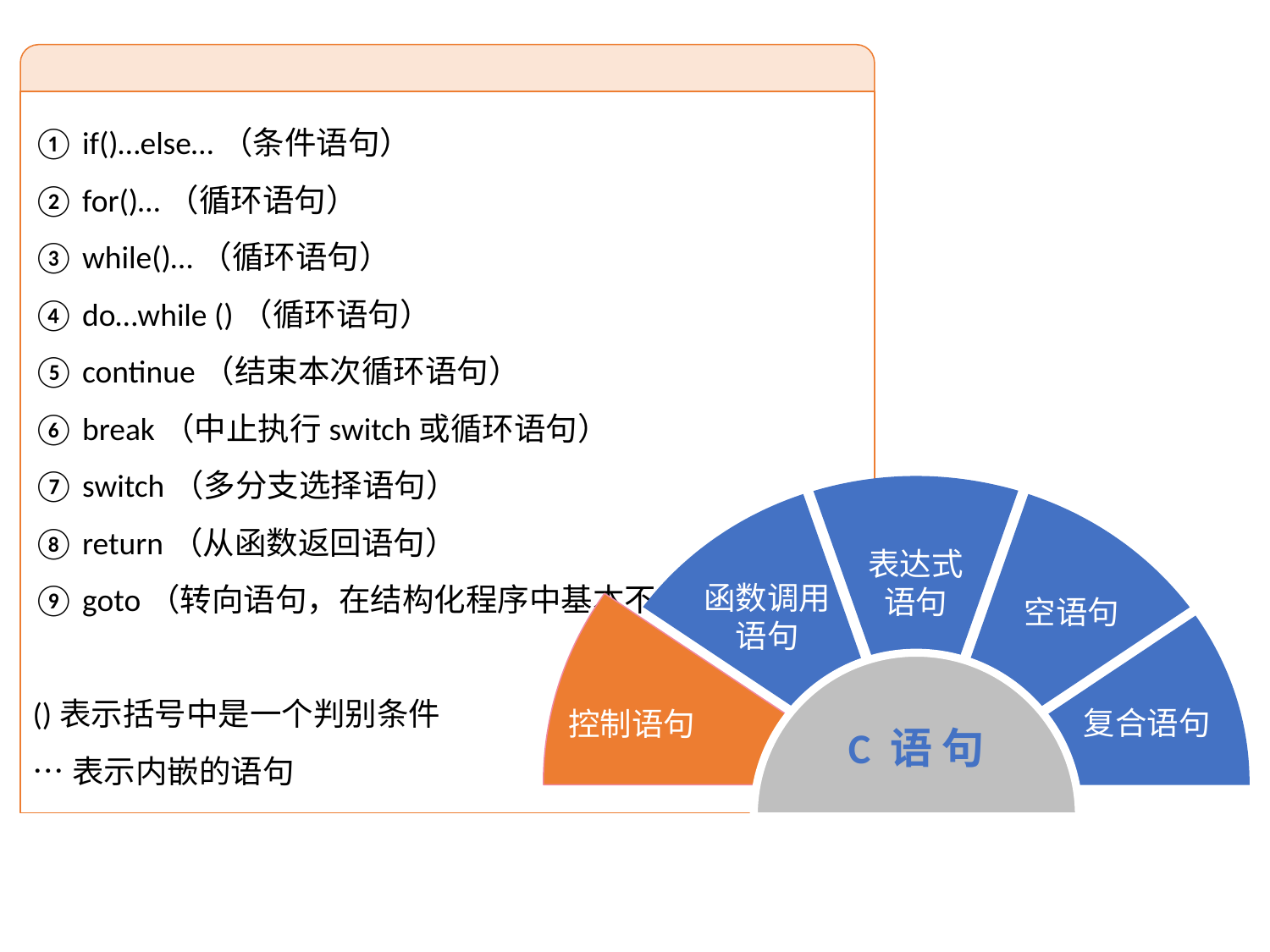

① if()…else…（条件语句）
② for()…（循环语句）
③ while()…（循环语句）
④ do…while ()（循环语句）
⑤ continue（结束本次循环语句）
⑥ break（中止执行switch或循环语句）
⑦ switch（多分支选择语句）
⑧ return（从函数返回语句）
⑨ goto（转向语句，在结构化程序中基本不用goto语句）

()表示括号中是一个判别条件
…表示内嵌的语句
表达式
语句
函数调用
语句
空语句
控制语句
复合语句
C 语 句